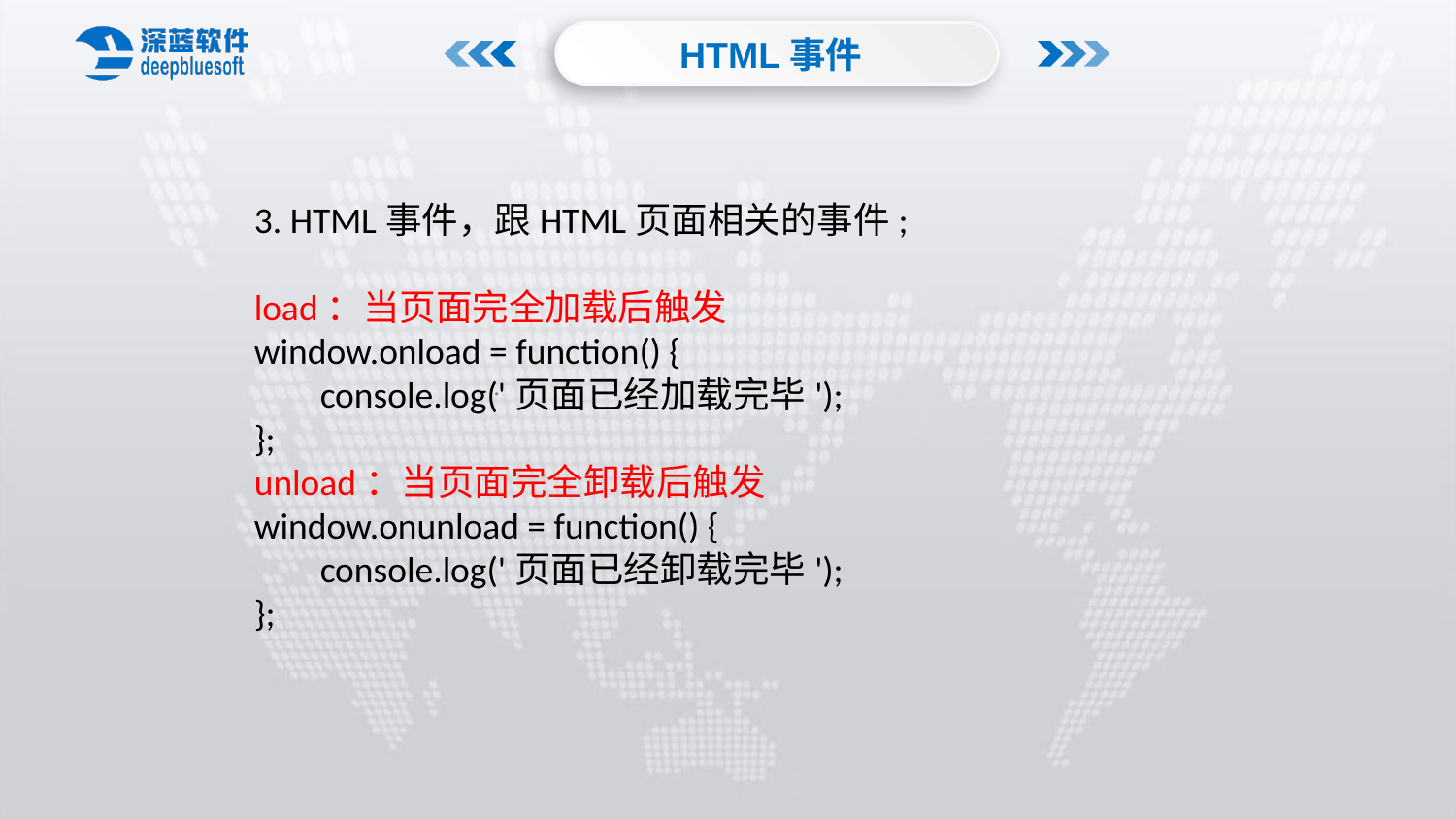

HTML事件

3. HTML事件，跟HTML页面相关的事件;

load：当页面完全加载后触发
window.onload = function() {
        console.log('页面已经加载完毕');
};
unload：当页面完全卸载后触发
window.onunload = function() {
        console.log('页面已经卸载完毕');
};